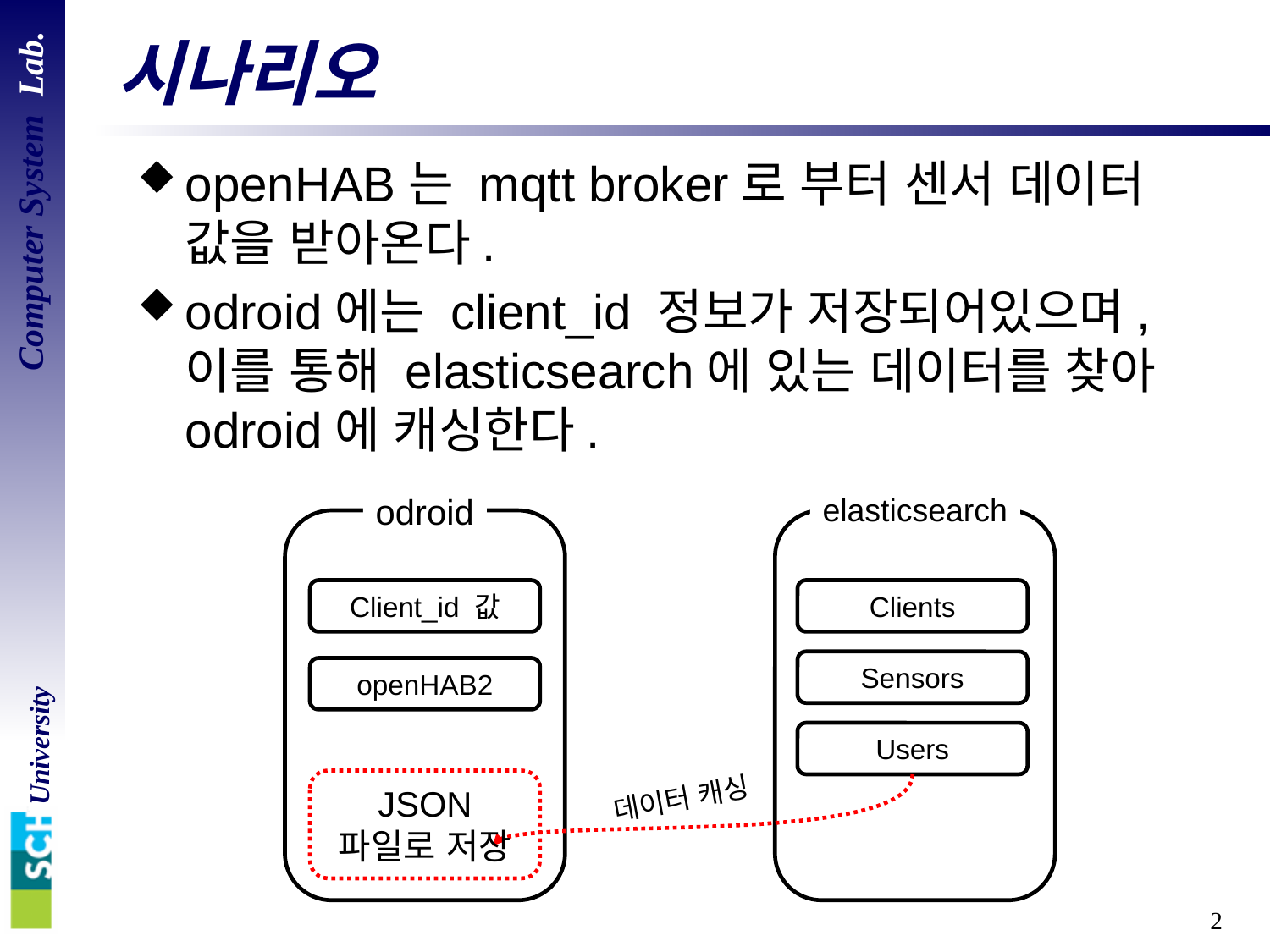

# 시나리오
openHAB는 mqtt broker로 부터 센서 데이터 값을 받아온다.
odroid에는 client_id 정보가 저장되어있으며, 이를 통해 elasticsearch에 있는 데이터를 찾아 odroid에 캐싱한다.
odroid
elasticsearch

Clients
Client_id 값
Sensors
openHAB2
Users
JSON 파일로 저장
데이터 캐싱